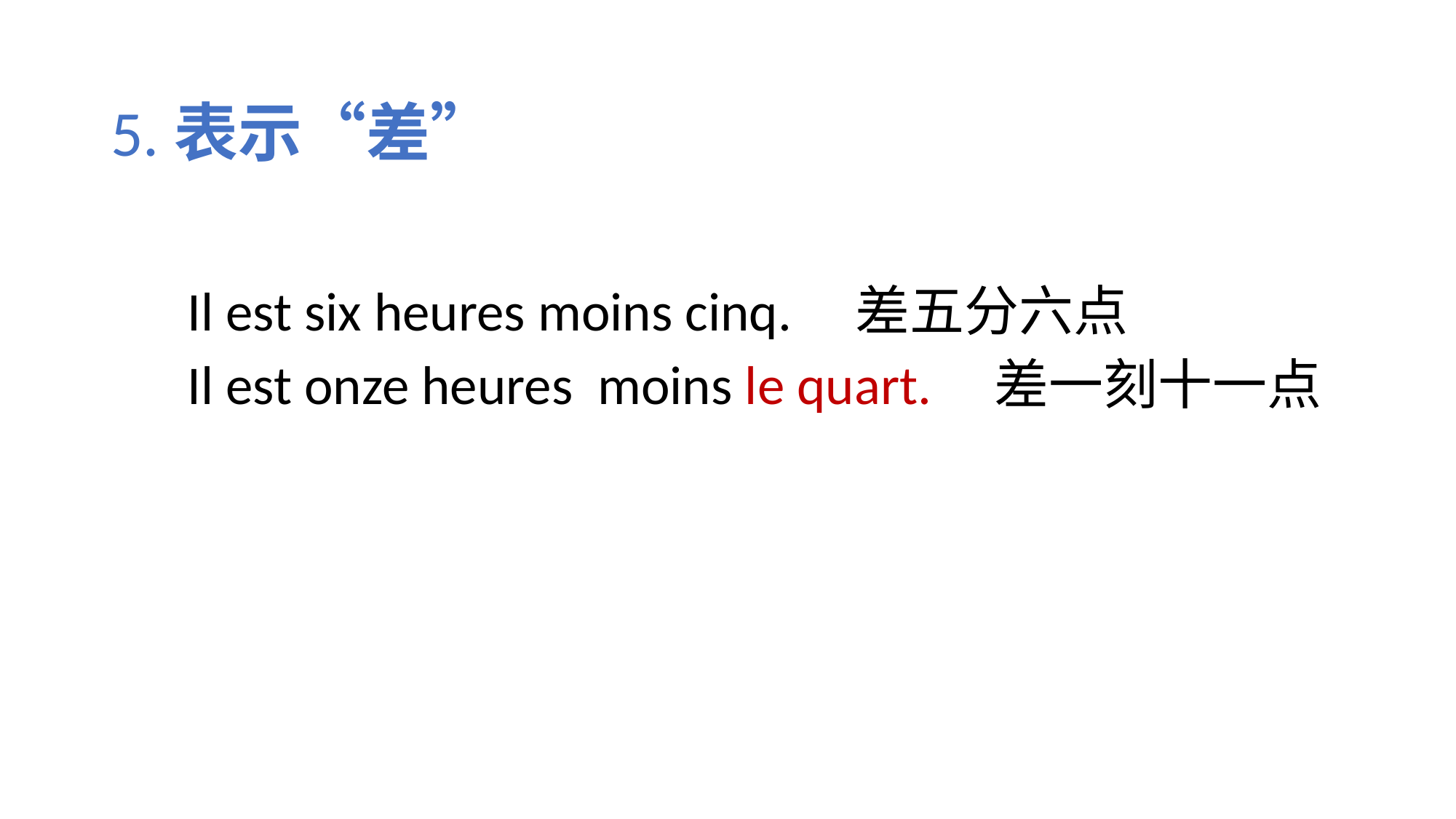

# 5.表示“差”
Il est six heures moins cinq.    差五分六点
Il est onze heures  moins le quart.    差一刻十一点